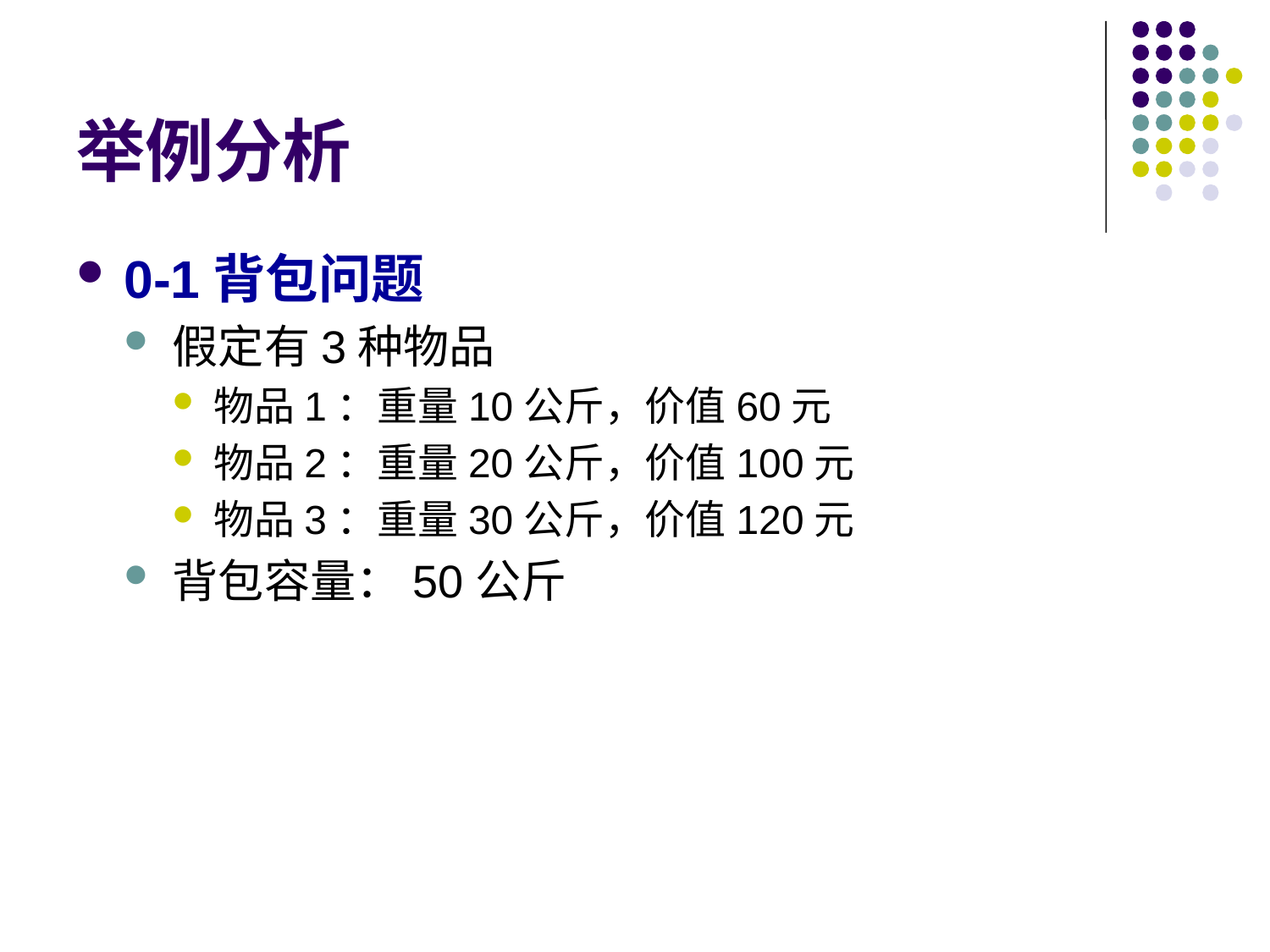

# 举例分析
0-1背包问题
假定有3种物品
物品1：重量10公斤，价值60元
物品2：重量20公斤，价值100元
物品3：重量30公斤，价值120元
背包容量：50公斤